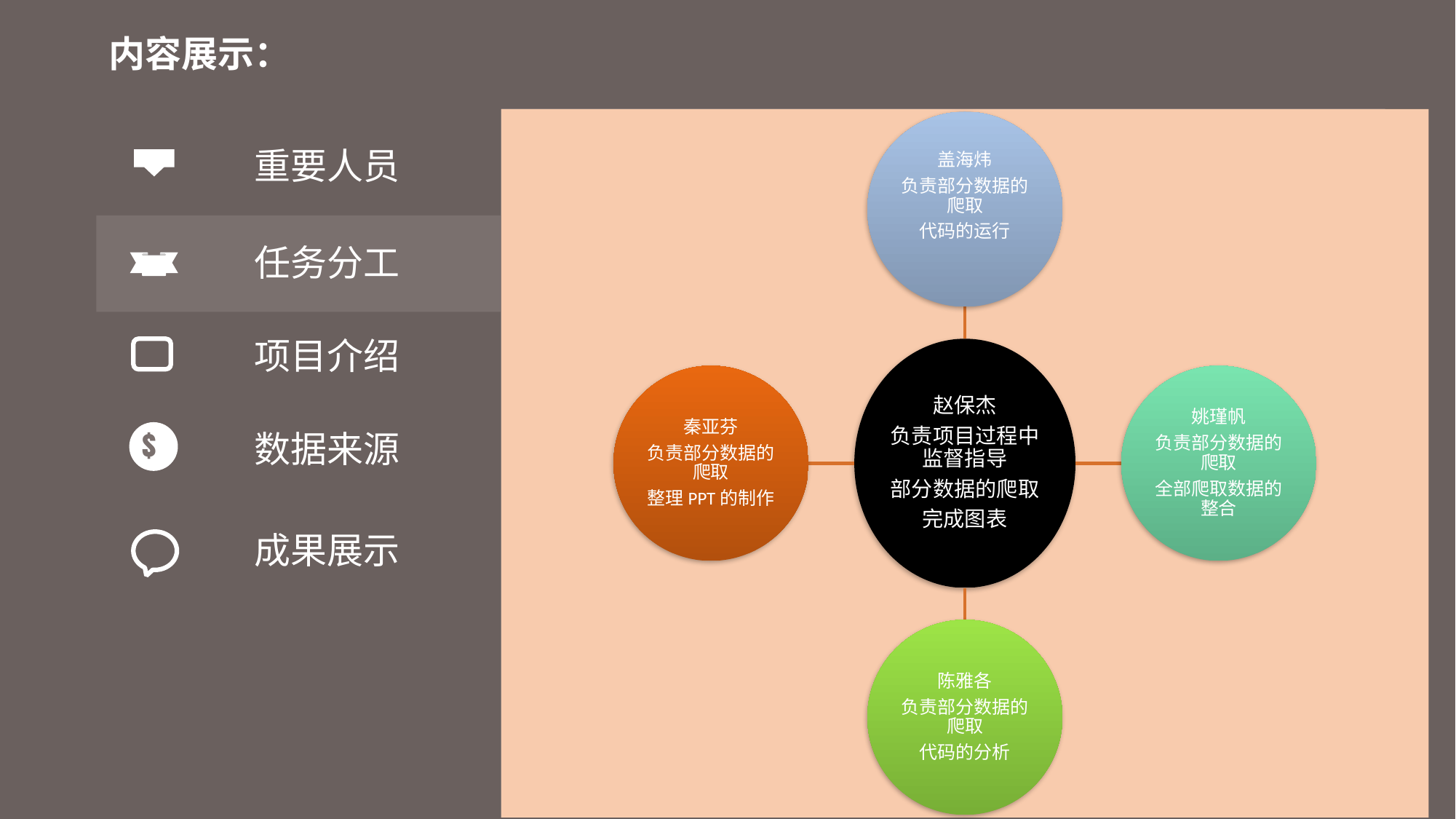

内容展示：

赵保杰
负责项目过程中监督指导
部分数据的爬取
完成图表

盖海炜
负责部分数据的爬取
代码的运行

姚瑾帆
负责部分数据的爬取
全部爬取数据的整合

陈雅各
负责部分数据的爬取
代码的分析

秦亚芬
负责部分数据的爬取
整理PPT的制作
重要人员

任务分工

项目介绍

数据来源

$
成果展示